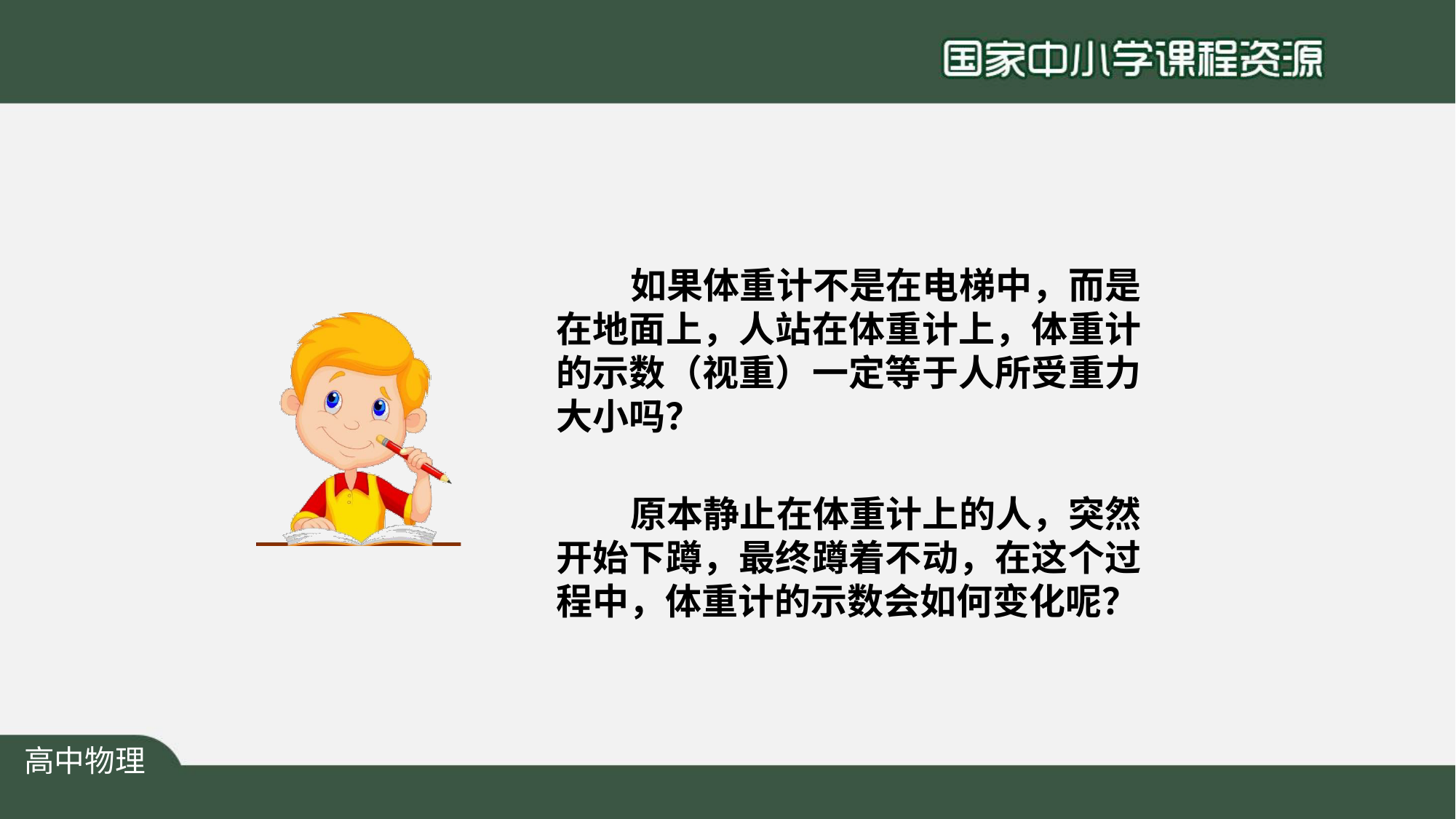

如果体重计不是在电梯中，而是 在地面上，人站在体重计上，体重计 的示数（视重）一定等于人所受重力 大小吗？

原本静止在体重计上的人，突然 开始下蹲，最终蹲着不动，在这个过 程中，体重计的示数会如何变化呢？

高中物理